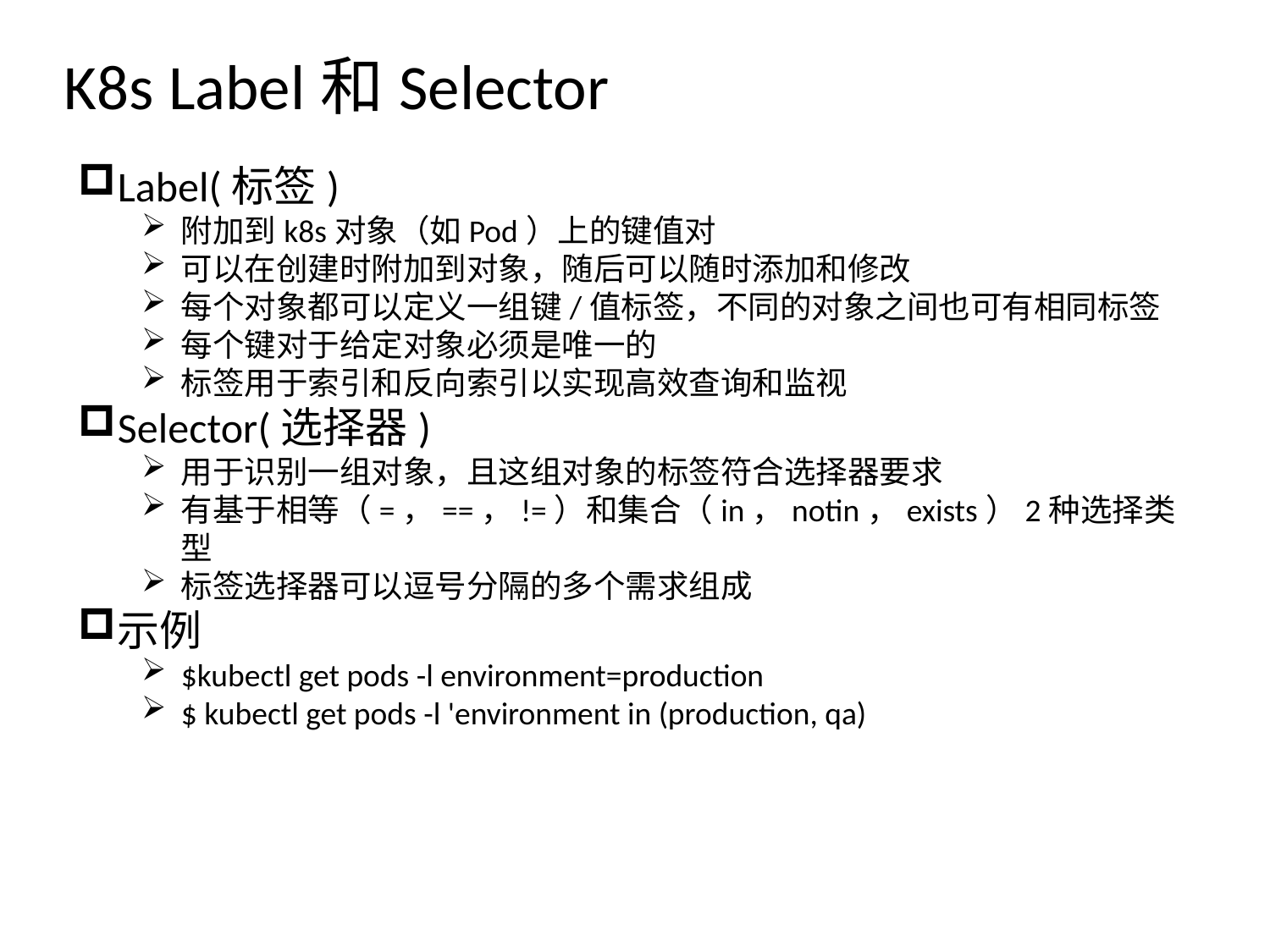

K8s Label和Selector
Label(标签)
附加到k8s对象（如Pod）上的键值对
可以在创建时附加到对象，随后可以随时添加和修改
每个对象都可以定义一组键/值标签，不同的对象之间也可有相同标签
每个键对于给定对象必须是唯一的
标签用于索引和反向索引以实现高效查询和监视
Selector(选择器)
用于识别一组对象，且这组对象的标签符合选择器要求
有基于相等（=，==，!=）和集合（in，notin，exists）2种选择类型
标签选择器可以逗号分隔的多个需求组成
示例
$kubectl get pods -l environment=production
$ kubectl get pods -l 'environment in (production, qa)